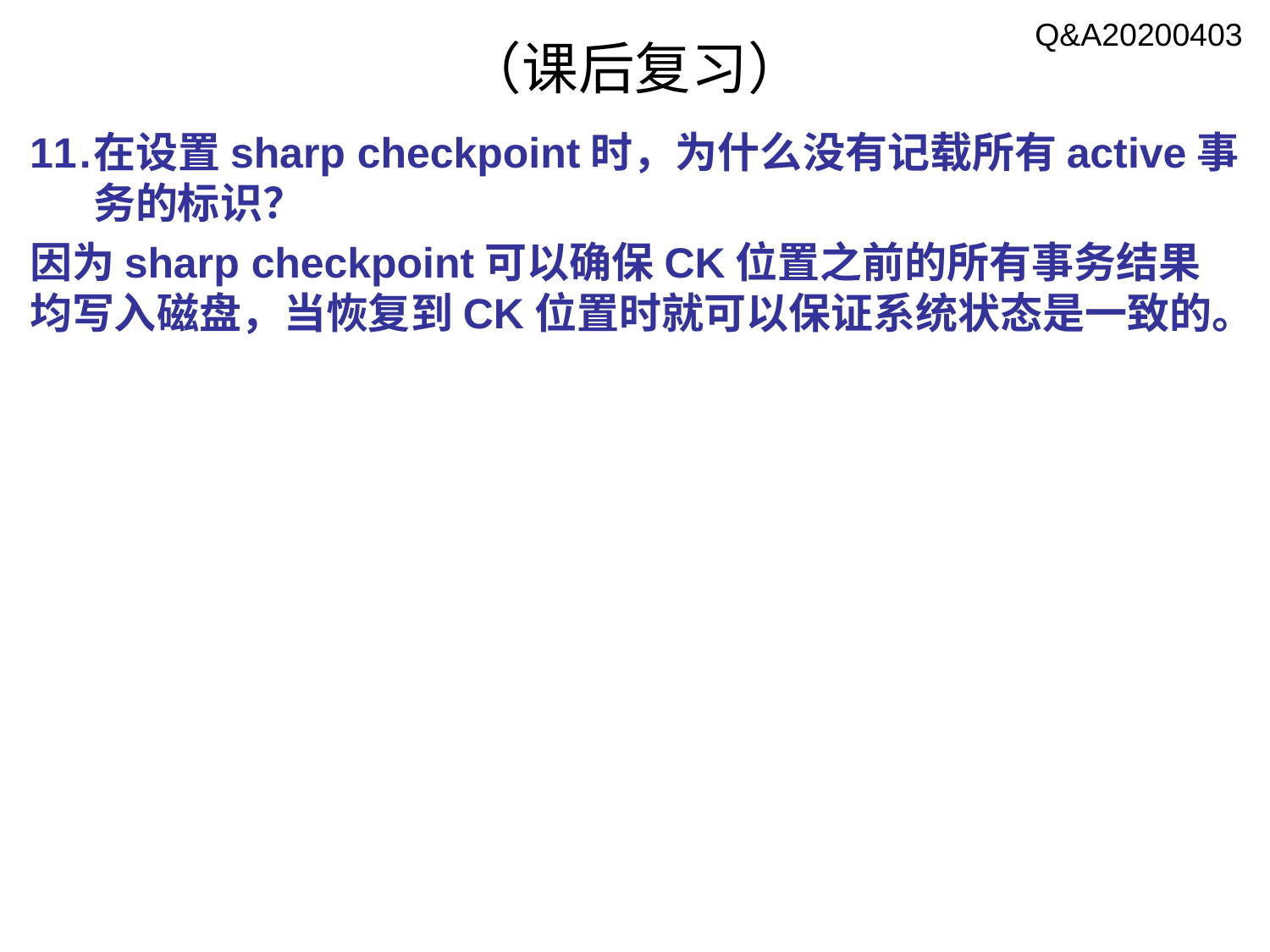

Q&A20200403
# （课后复习）
在设置sharp checkpoint时，为什么没有记载所有active事务的标识？
因为sharp checkpoint可以确保CK位置之前的所有事务结果均写入磁盘，当恢复到CK位置时就可以保证系统状态是一致的。